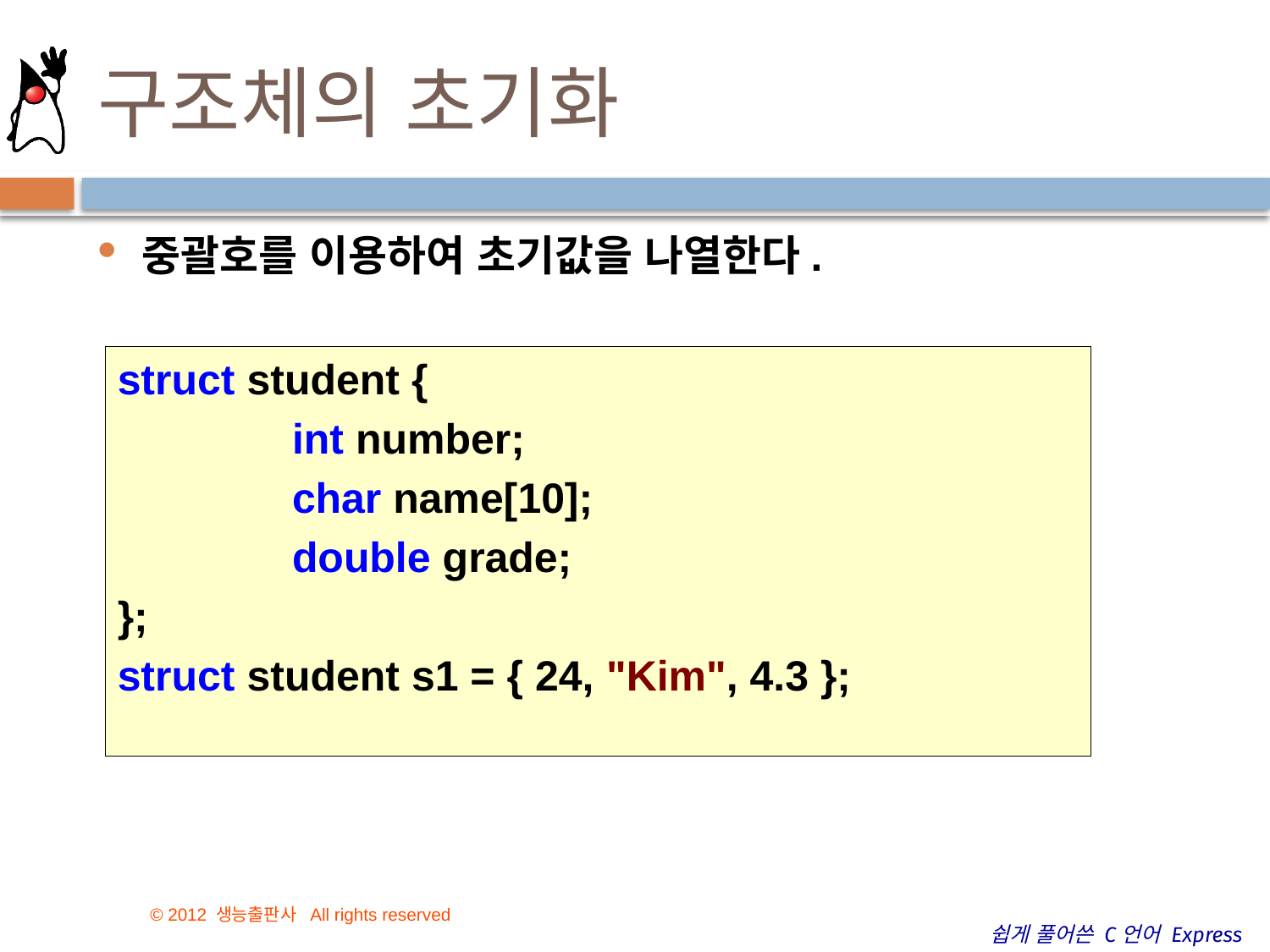

# 구조체의 초기화
중괄호를 이용하여 초기값을 나열한다.
struct student {
		int number;
		char name[10];
		double grade;
};
struct student s1 = { 24, "Kim", 4.3 };